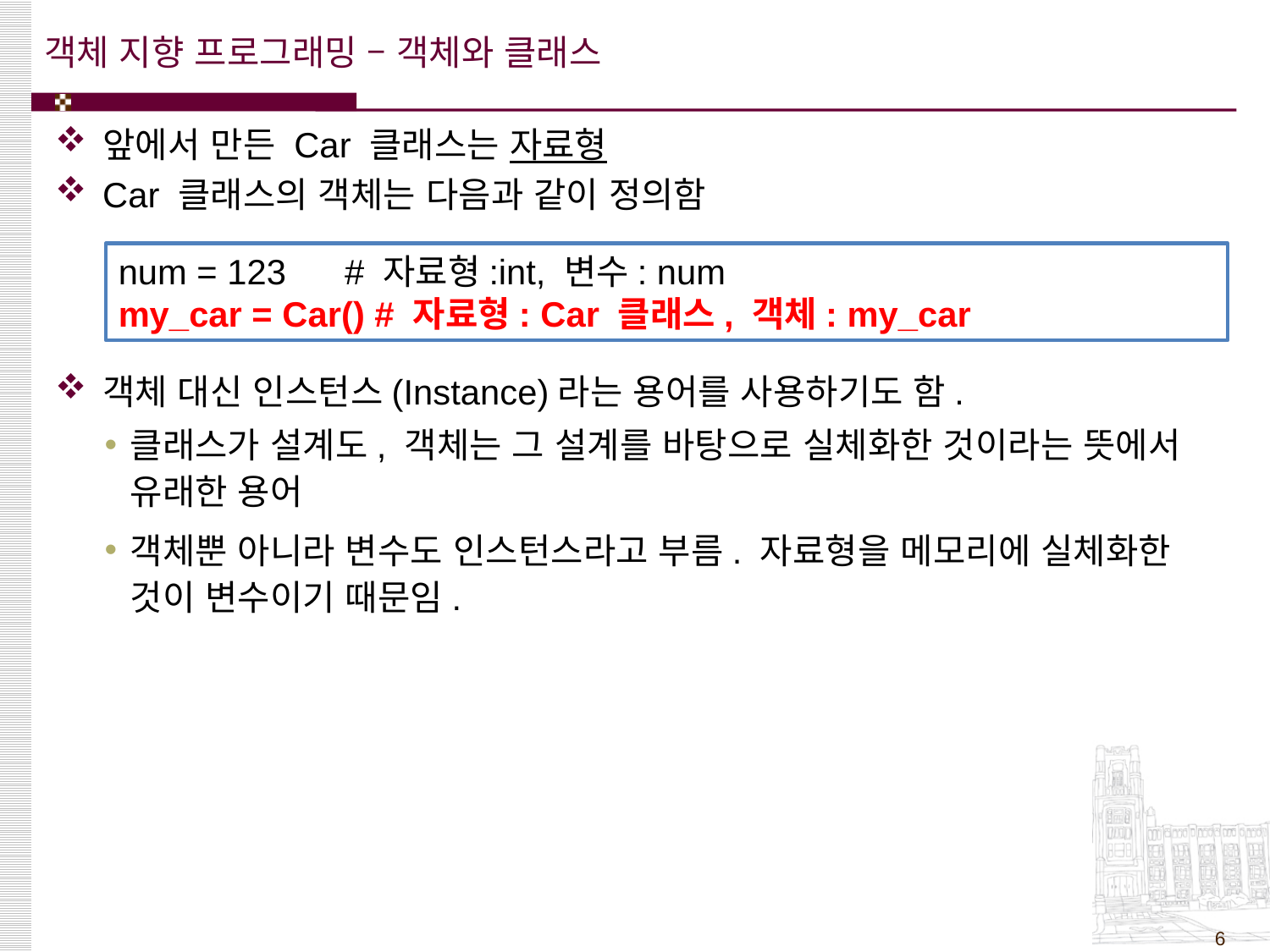

# 객체 지향 프로그래밍 – 객체와 클래스
앞에서 만든 Car 클래스는 자료형
Car 클래스의 객체는 다음과 같이 정의함

객체 대신 인스턴스(Instance)라는 용어를 사용하기도 함.
클래스가 설계도, 객체는 그 설계를 바탕으로 실체화한 것이라는 뜻에서 유래한 용어
객체뿐 아니라 변수도 인스턴스라고 부름. 자료형을 메모리에 실체화한 것이 변수이기 때문임.
num = 123      # 자료형:int, 변수: num
my_car = Car() # 자료형: Car 클래스, 객체: my_car